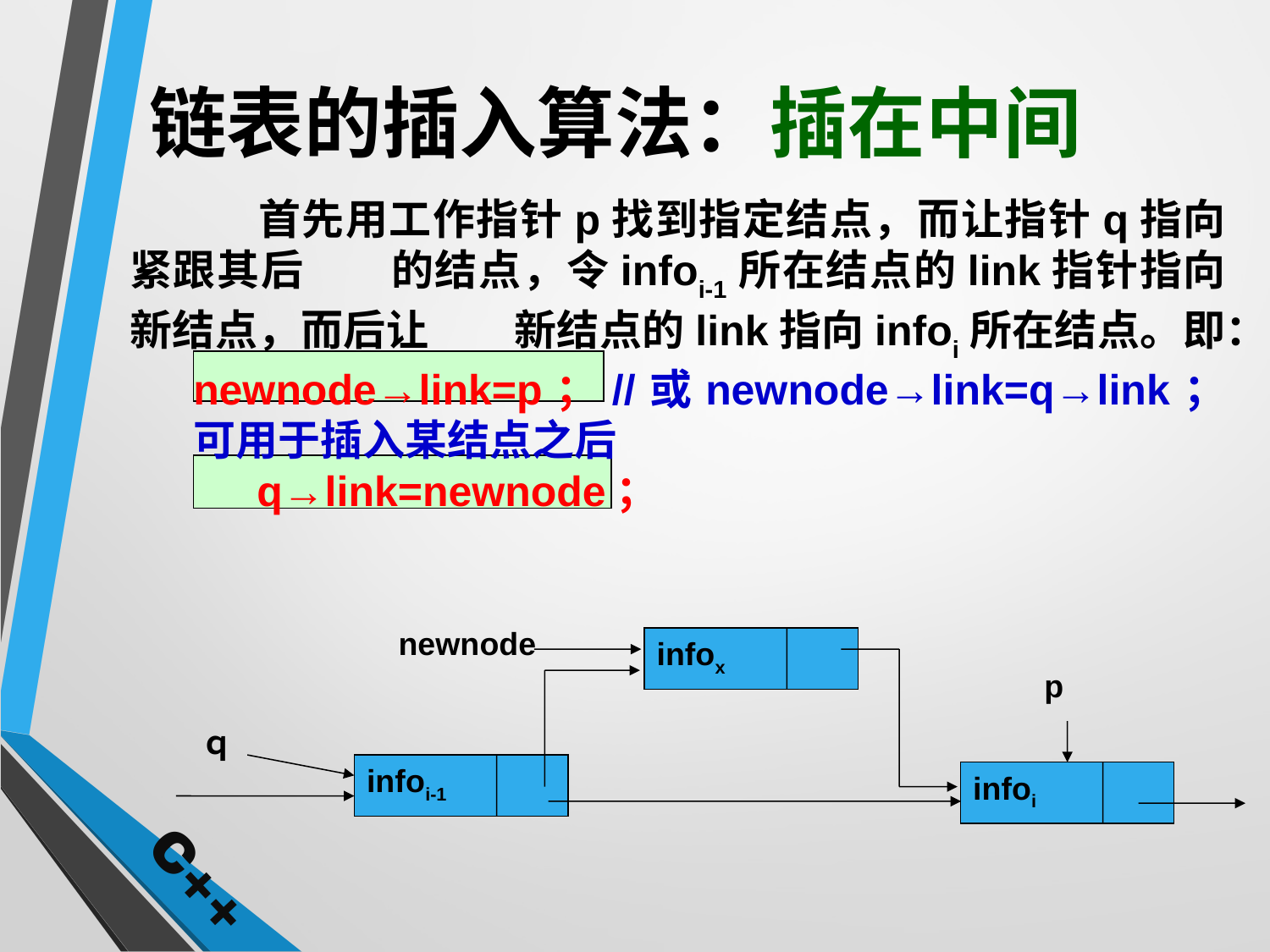

# 链表的插入算法：插在中间
	首先用工作指针p找到指定结点，而让指针q指向紧跟其后	的结点，令infoi-1所在结点的link指针指向新结点，而后让	新结点的link指向infoi所在结点。即：
newnode→link=p；//或newnode→link=q→link；可用于插入某结点之后
	q→link=newnode；

newnode
infox

p

ｑ

infoi-1

infoi